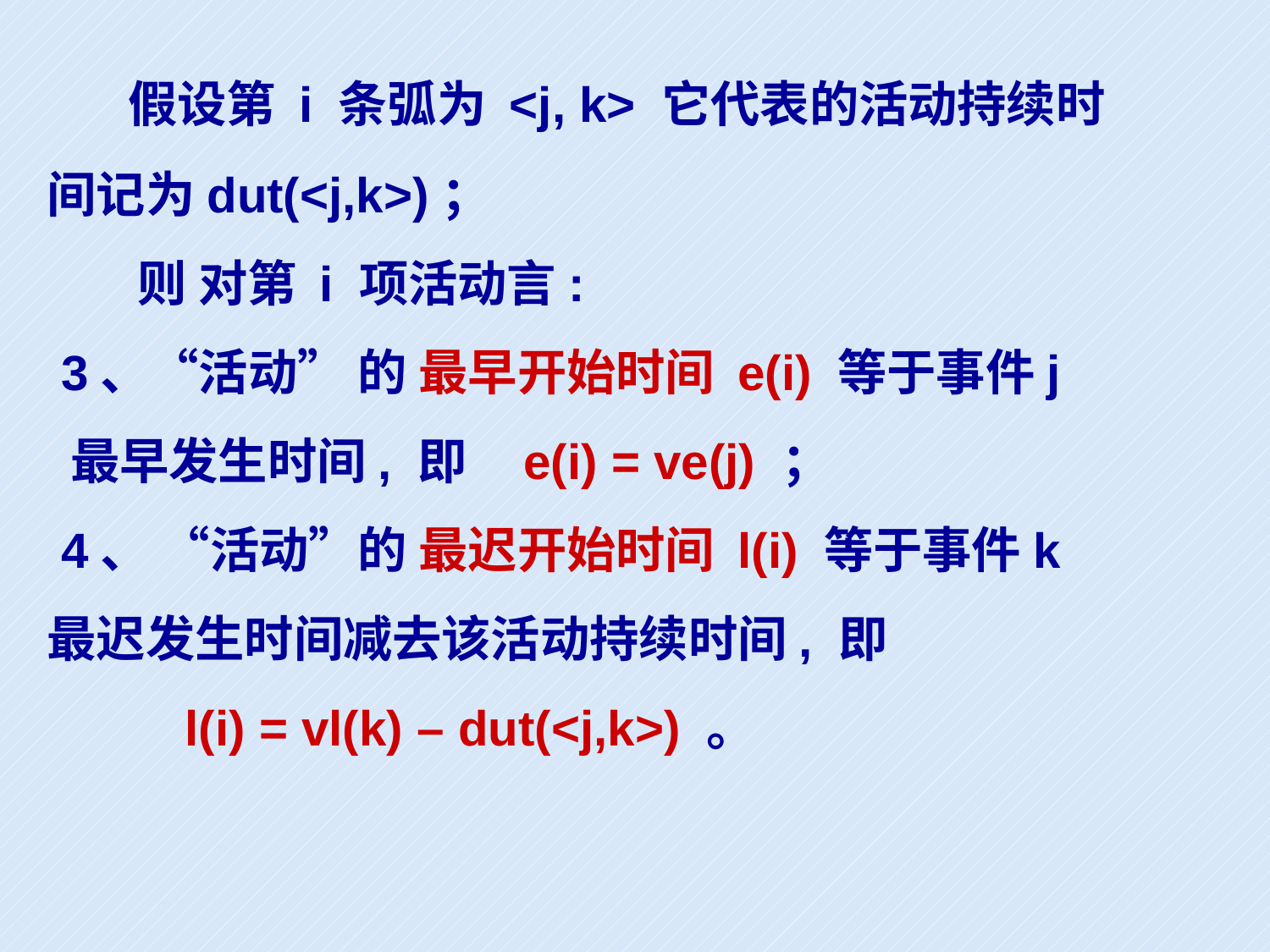

假设第 i 条弧为 <j, k> 它代表的活动持续时
间记为dut(<j,k>)；
       则 对第 i 项活动言:
 3、“活动” 的 最早开始时间 e(i) 等于事件j
 最早发生时间, 即    e(i) = ve(j) ；
 4、 “活动”的 最迟开始时间 l(i) 等于事件k
最迟发生时间减去该活动持续时间, 即
          l(i) = vl(k) – dut(<j,k>) 。